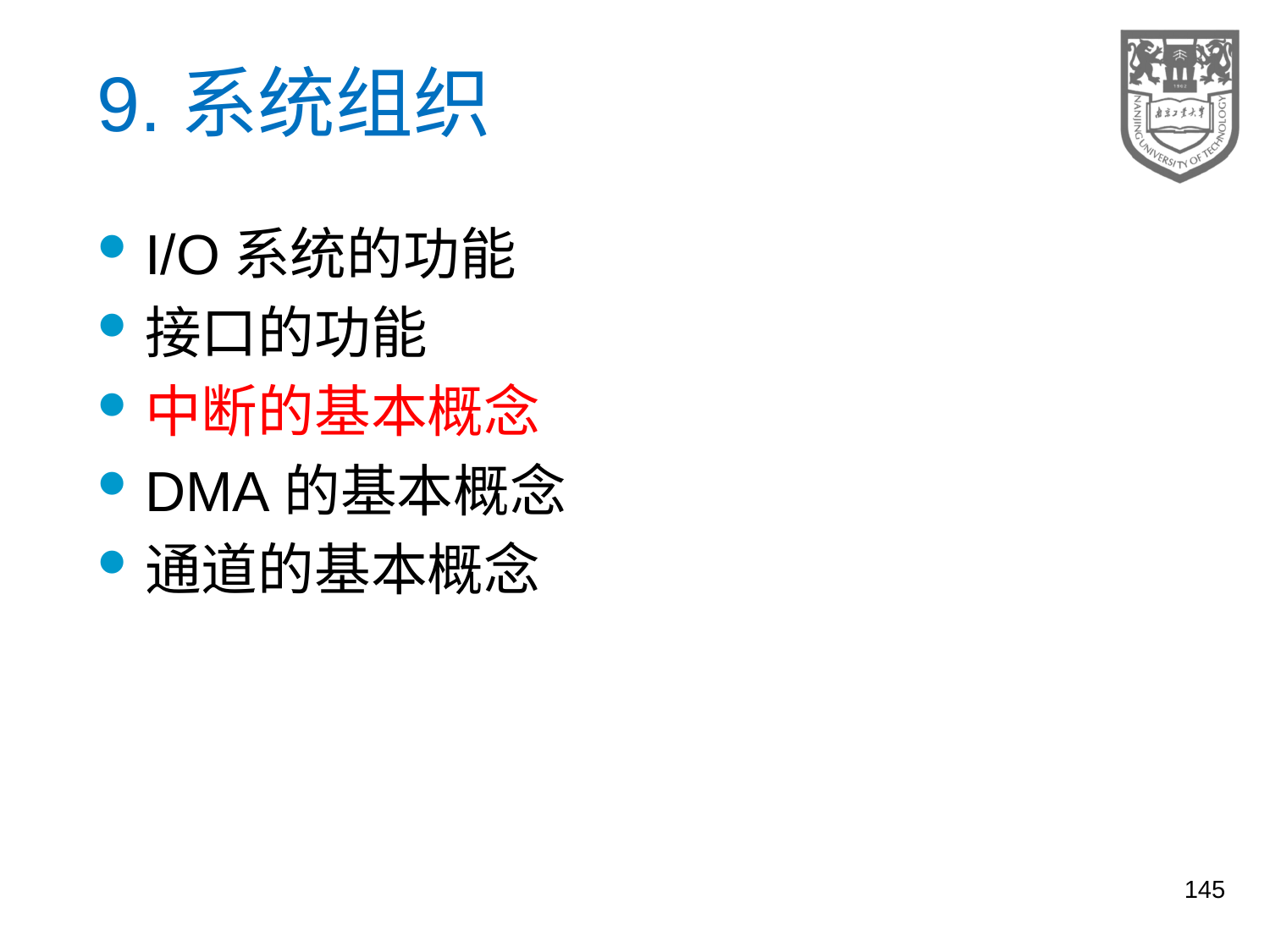

# 9.系统组织
I/O系统的功能
接口的功能
中断的基本概念
DMA的基本概念
通道的基本概念
145